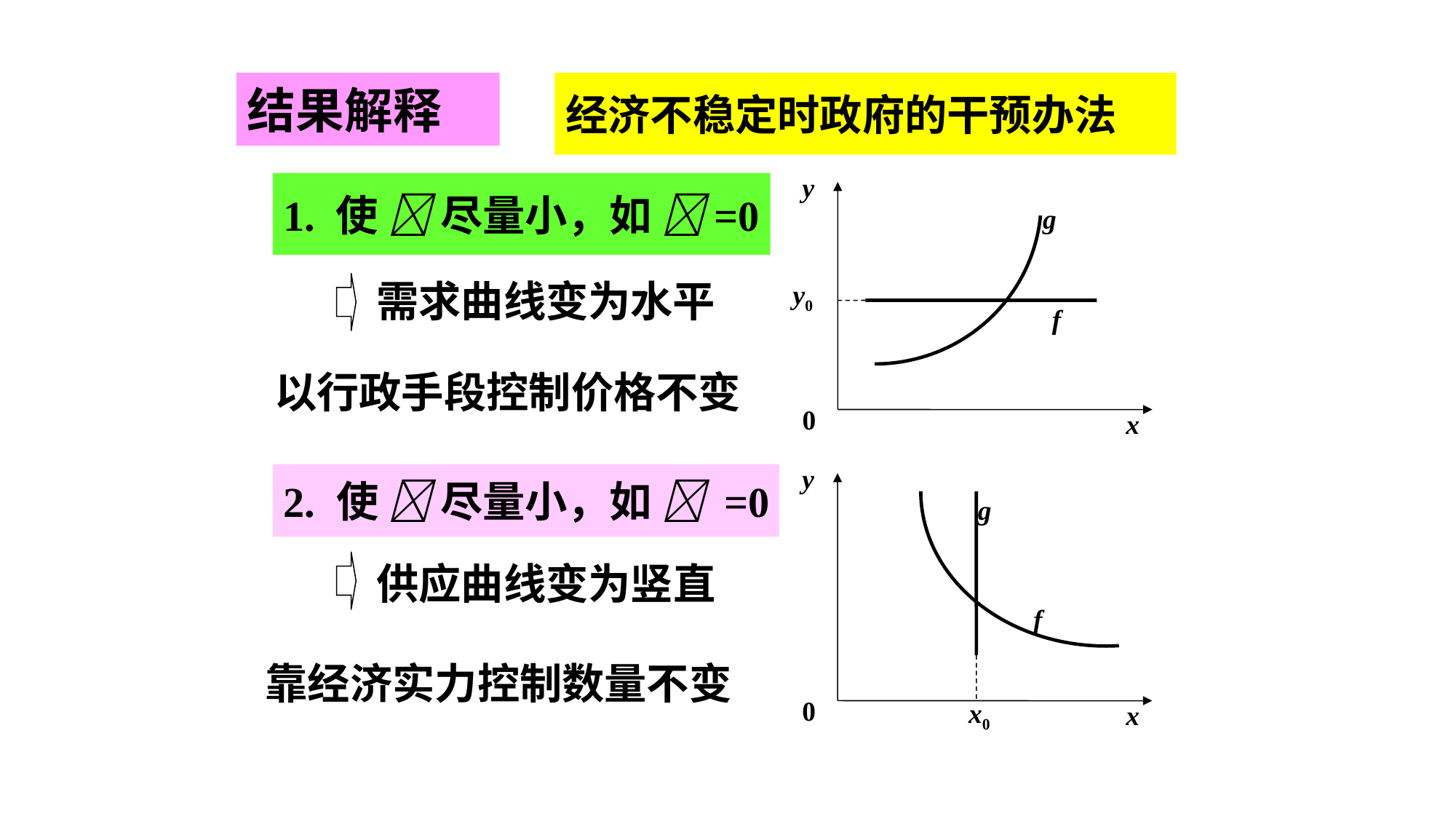

结果解释
经济不稳定时政府的干预办法
y

g

y0
f

0
x

1. 使 α 尽量小，如 α=0
需求曲线变为水平

以行政手段控制价格不变
y

g

f

0
x0
x

2. 使 β 尽量小，如 β =0
供应曲线变为竖直

靠经济实力控制数量不变